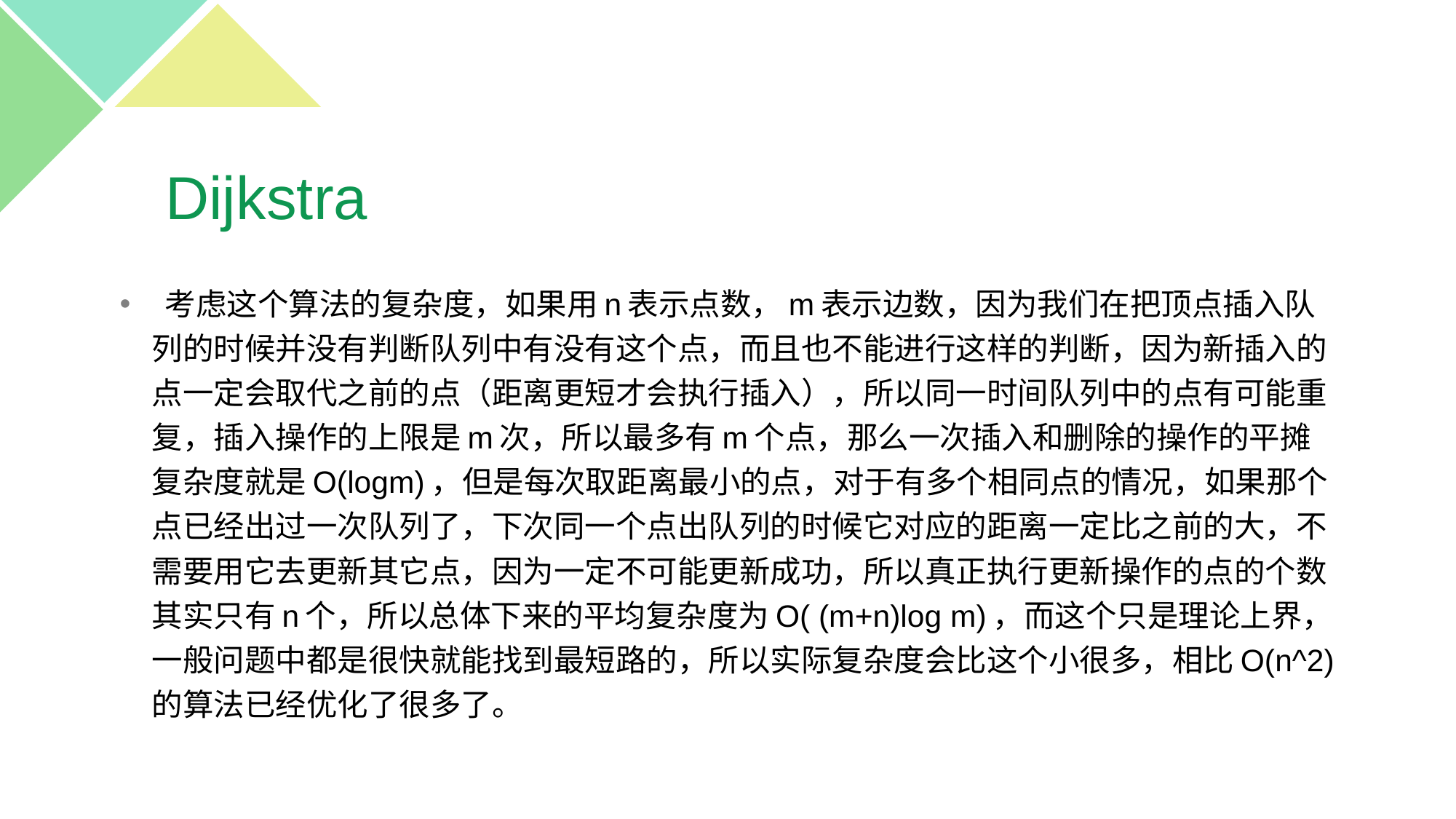

# Dijkstra
 考虑这个算法的复杂度，如果用n表示点数，m表示边数，因为我们在把顶点插入队列的时候并没有判断队列中有没有这个点，而且也不能进行这样的判断，因为新插入的点一定会取代之前的点（距离更短才会执行插入），所以同一时间队列中的点有可能重复，插入操作的上限是m次，所以最多有m个点，那么一次插入和删除的操作的平摊复杂度就是O(logm)，但是每次取距离最小的点，对于有多个相同点的情况，如果那个点已经出过一次队列了，下次同一个点出队列的时候它对应的距离一定比之前的大，不需要用它去更新其它点，因为一定不可能更新成功，所以真正执行更新操作的点的个数其实只有n个，所以总体下来的平均复杂度为O( (m+n)log m)，而这个只是理论上界，一般问题中都是很快就能找到最短路的，所以实际复杂度会比这个小很多，相比O(n^2)的算法已经优化了很多了。